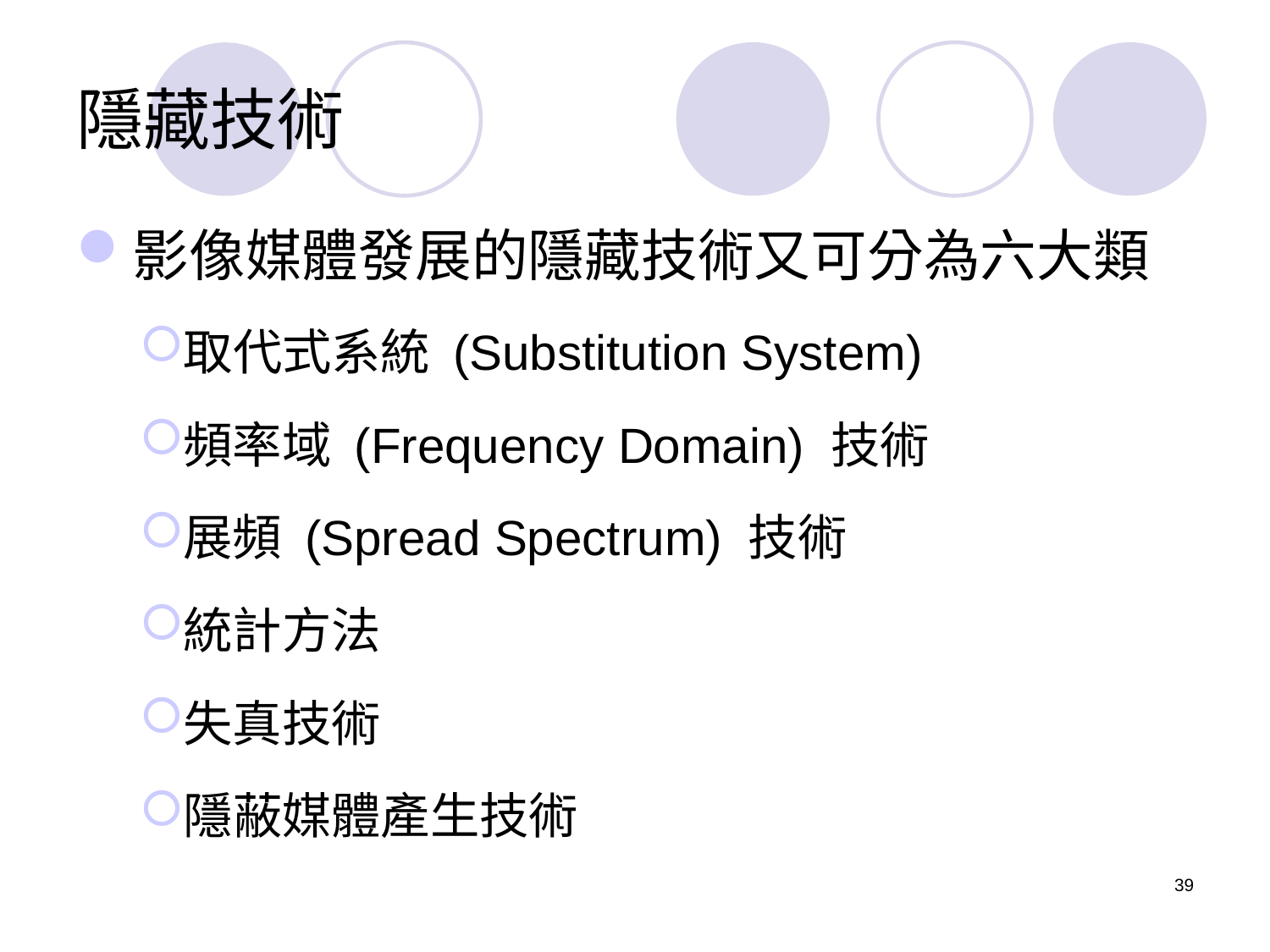

# 隱藏技術
影像媒體發展的隱藏技術又可分為六大類
取代式系統 (Substitution System)
頻率域 (Frequency Domain) 技術
展頻 (Spread Spectrum) 技術
統計方法
失真技術
隱蔽媒體產生技術

39